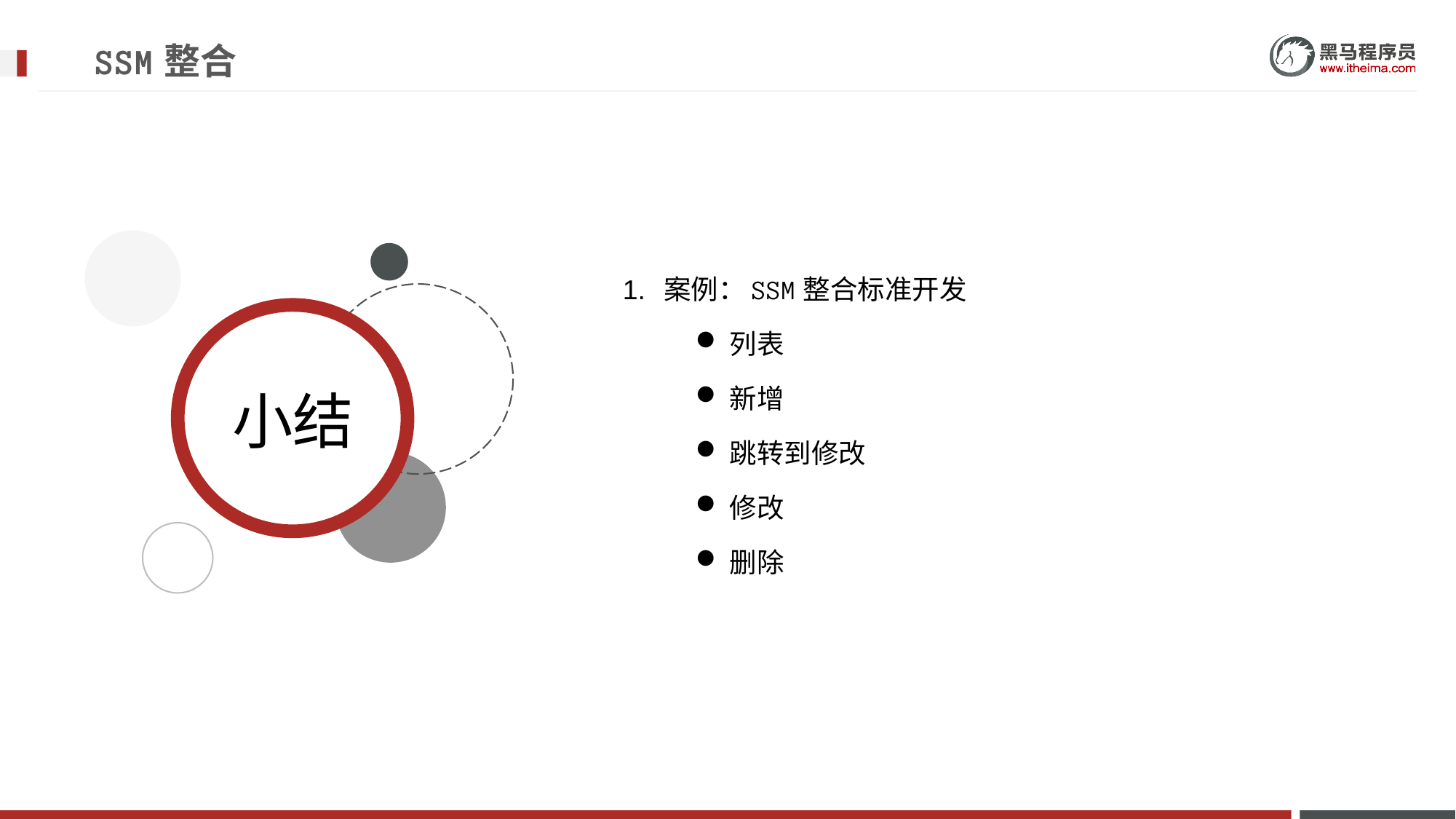

# SSM整合
案例：SSM整合标准开发
列表
新增
跳转到修改
修改
删除